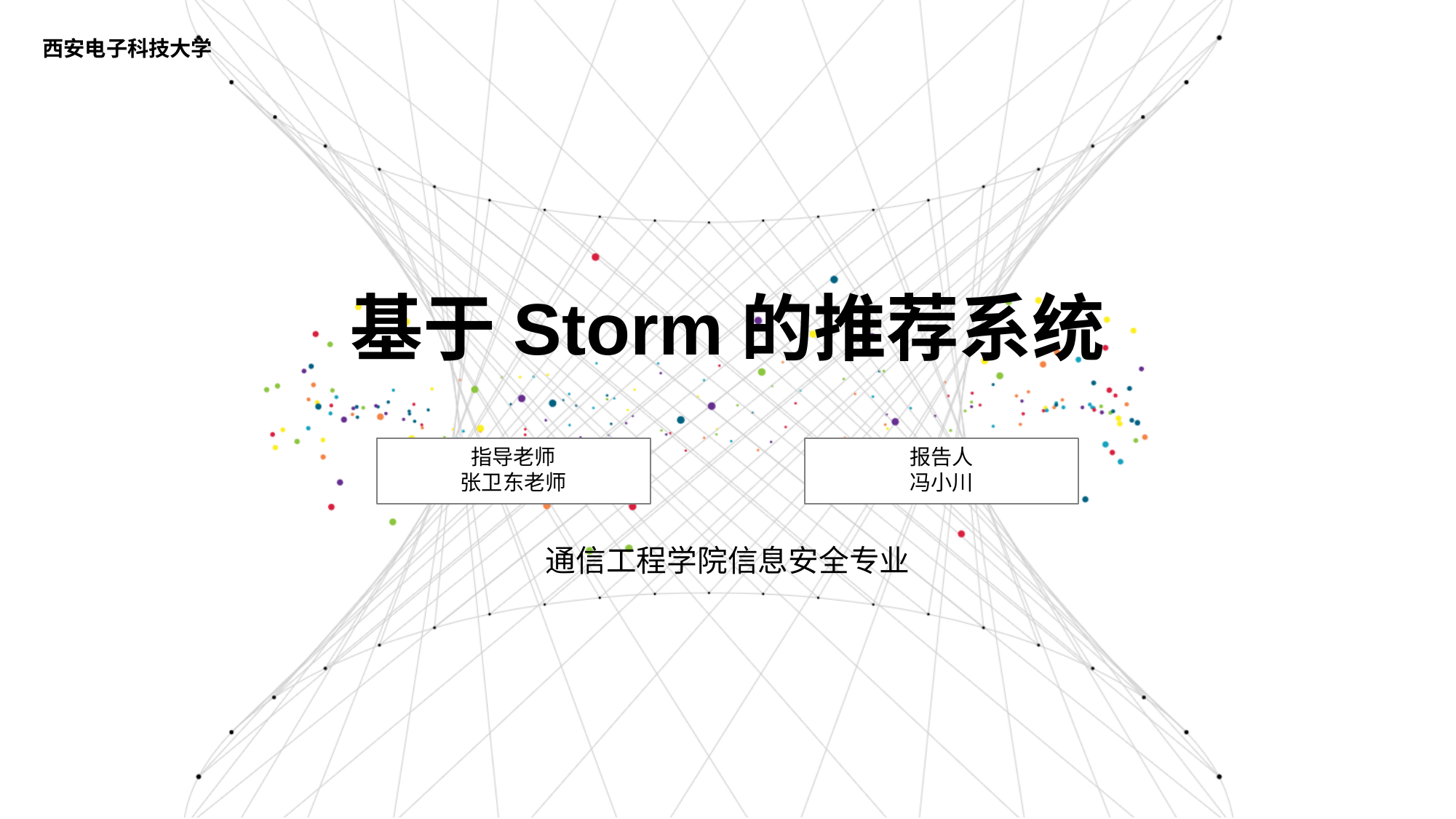

西安电子科技大学
基于Storm的推荐系统
报告人
冯小川
指导老师
张卫东老师
通信工程学院信息安全专业